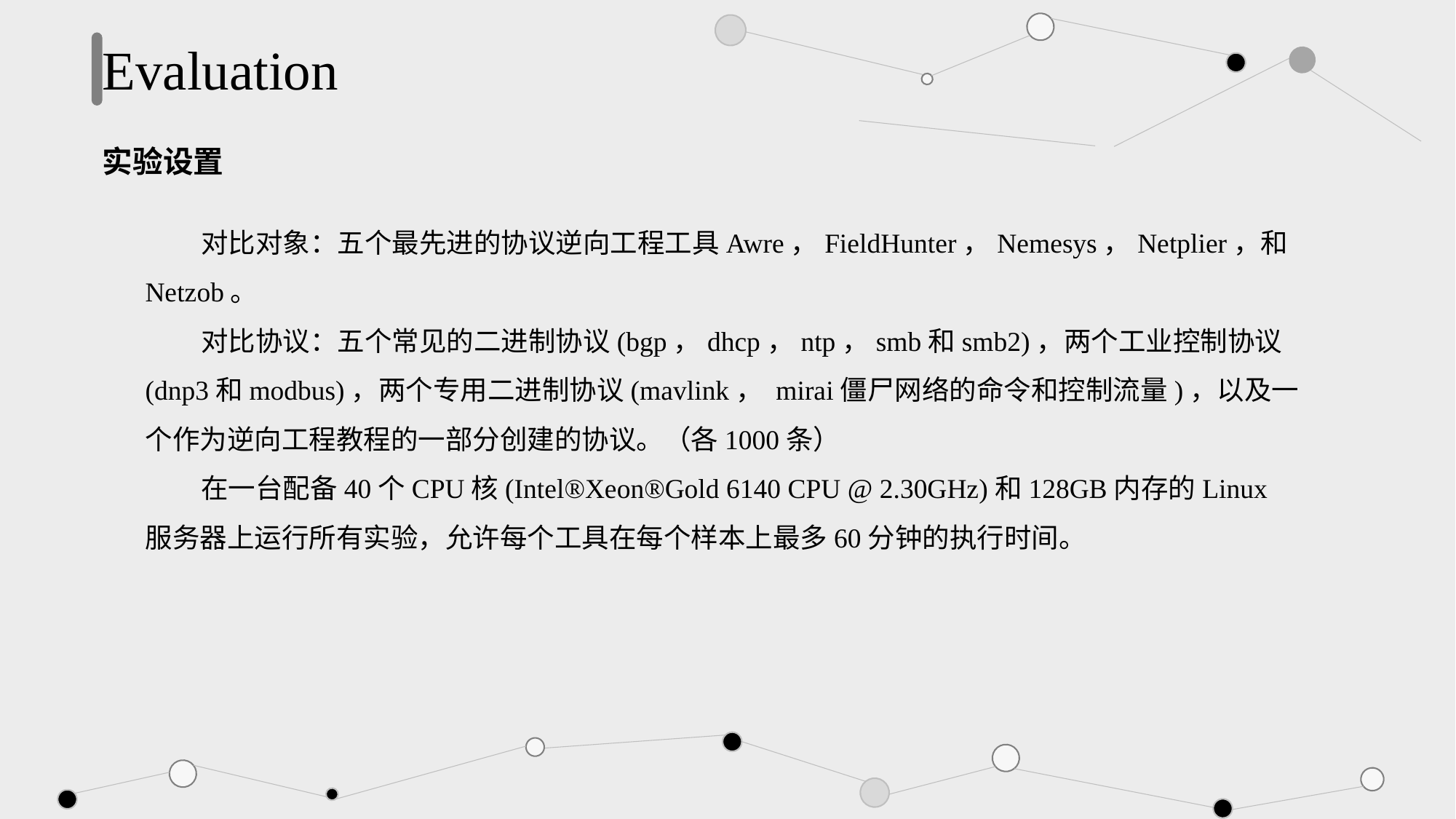

Evaluation

实验设置
        对比对象：五个最先进的协议逆向工程工具Awre，FieldHunter，Nemesys，Netplier，和Netzob。
        对比协议：五个常见的二进制协议(bgp，dhcp，ntp，smb和smb2)，两个工业控制协议(dnp3和modbus)，两个专用二进制协议(mavlink， mirai僵尸网络的命令和控制流量)，以及一个作为逆向工程教程的一部分创建的协议。（各1000条）
        在一台配备40个CPU核(Intel®Xeon®Gold 6140 CPU @ 2.30GHz)和128GB内存的Linux服务器上运行所有实验，允许每个工具在每个样本上最多60分钟的执行时间。